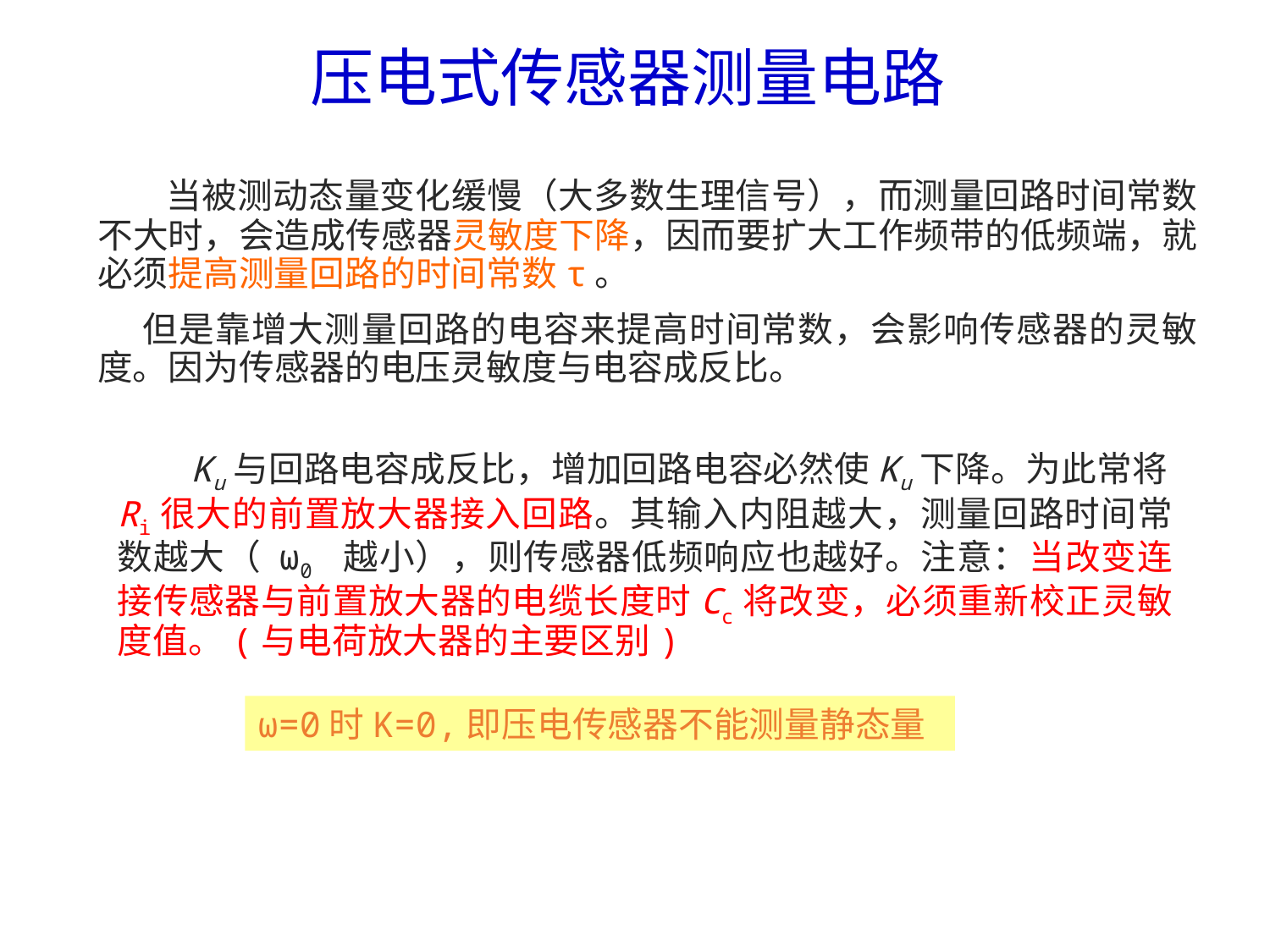

压电式传感器测量电路
      当被测动态量变化缓慢（大多数生理信号），而测量回路时间常数不大时，会造成传感器灵敏度下降，因而要扩大工作频带的低频端，就必须提高测量回路的时间常数τ。
    但是靠增大测量回路的电容来提高时间常数，会影响传感器的灵敏度。因为传感器的电压灵敏度与电容成反比。
       Ku与回路电容成反比，增加回路电容必然使Ku下降。为此常将Ri很大的前置放大器接入回路。其输入内阻越大，测量回路时间常数越大（ ω0 越小），则传感器低频响应也越好。注意：当改变连接传感器与前置放大器的电缆长度时Cc将改变，必须重新校正灵敏度值。(与电荷放大器的主要区别)
ω=0时K=0,即压电传感器不能测量静态量